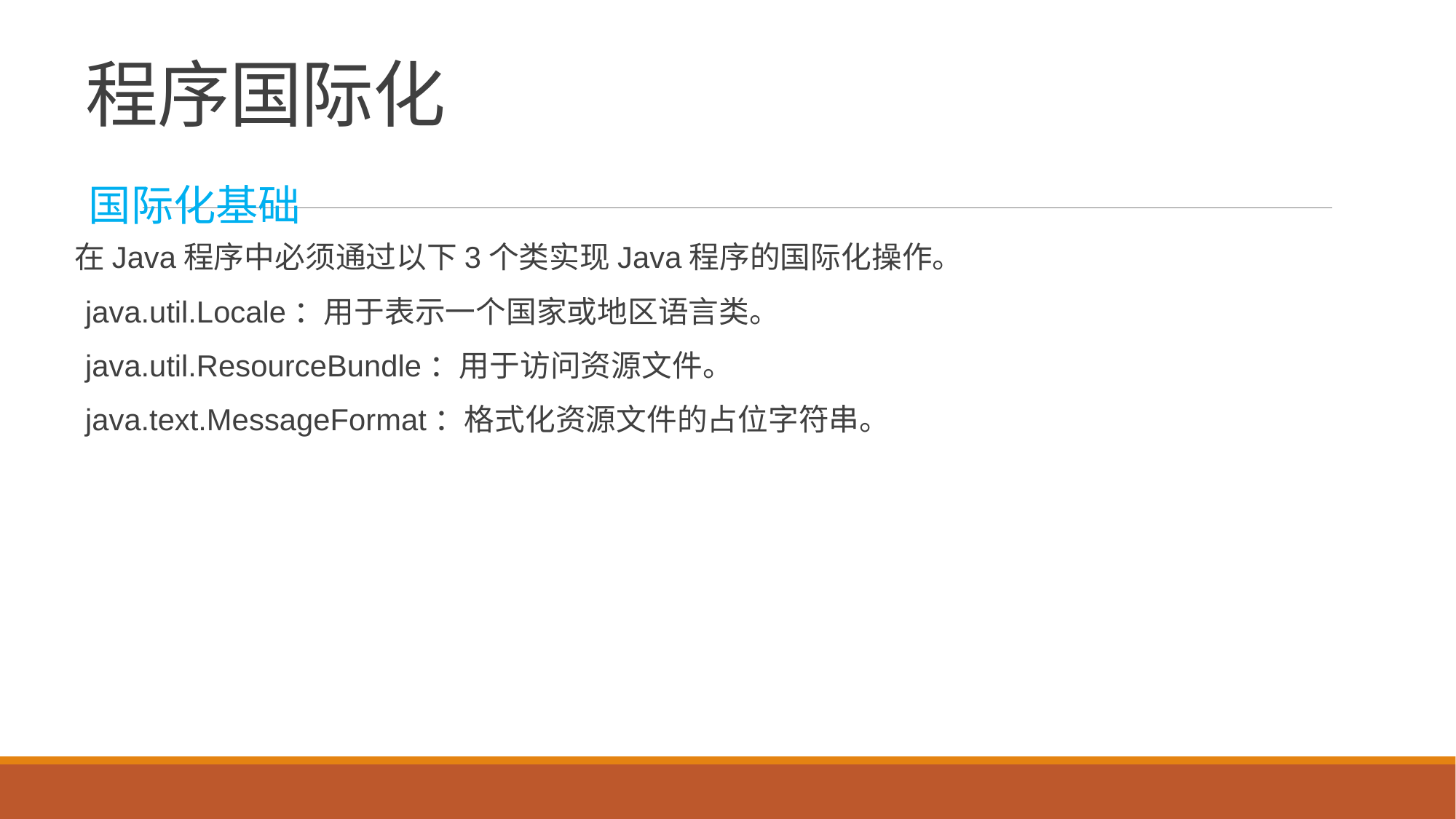

# 程序国际化
国际化基础
在Java程序中必须通过以下3个类实现Java程序的国际化操作。
java.util.Locale：用于表示一个国家或地区语言类。
java.util.ResourceBundle：用于访问资源文件。
java.text.MessageFormat：格式化资源文件的占位字符串。